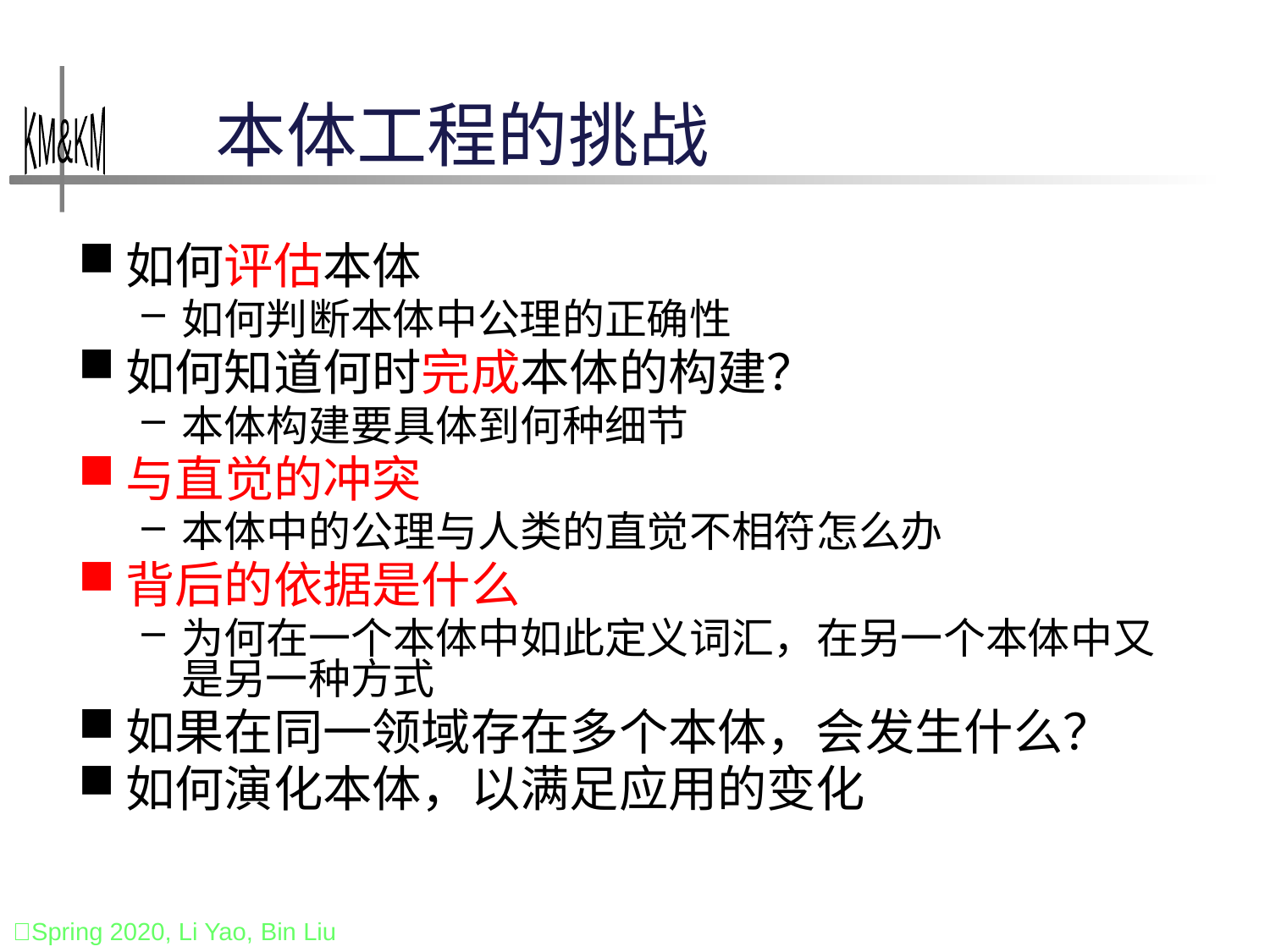

# 本体工程的挑战
如何评估本体
如何判断本体中公理的正确性
如何知道何时完成本体的构建？
本体构建要具体到何种细节
与直觉的冲突
本体中的公理与人类的直觉不相符怎么办
背后的依据是什么
为何在一个本体中如此定义词汇，在另一个本体中又是另一种方式
如果在同一领域存在多个本体，会发生什么？
如何演化本体，以满足应用的变化